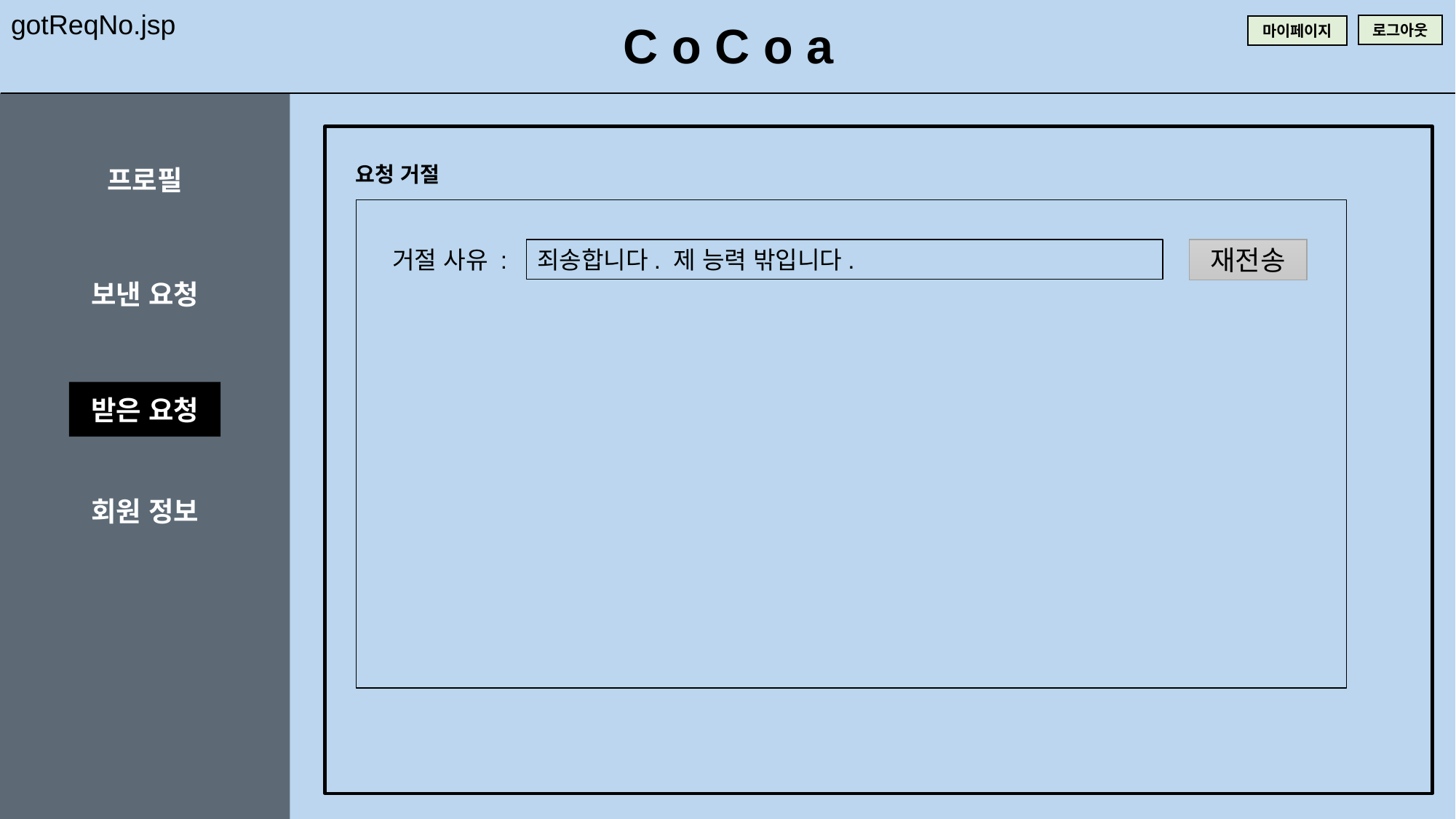

gotReqNo.jsp
C o C o a
로그아웃
마이페이지

프로필
요청 거절

죄송합니다. 제 능력 밖입니다.
재전송
거절 사유 :
보낸 요청
받은 요청
회원 정보